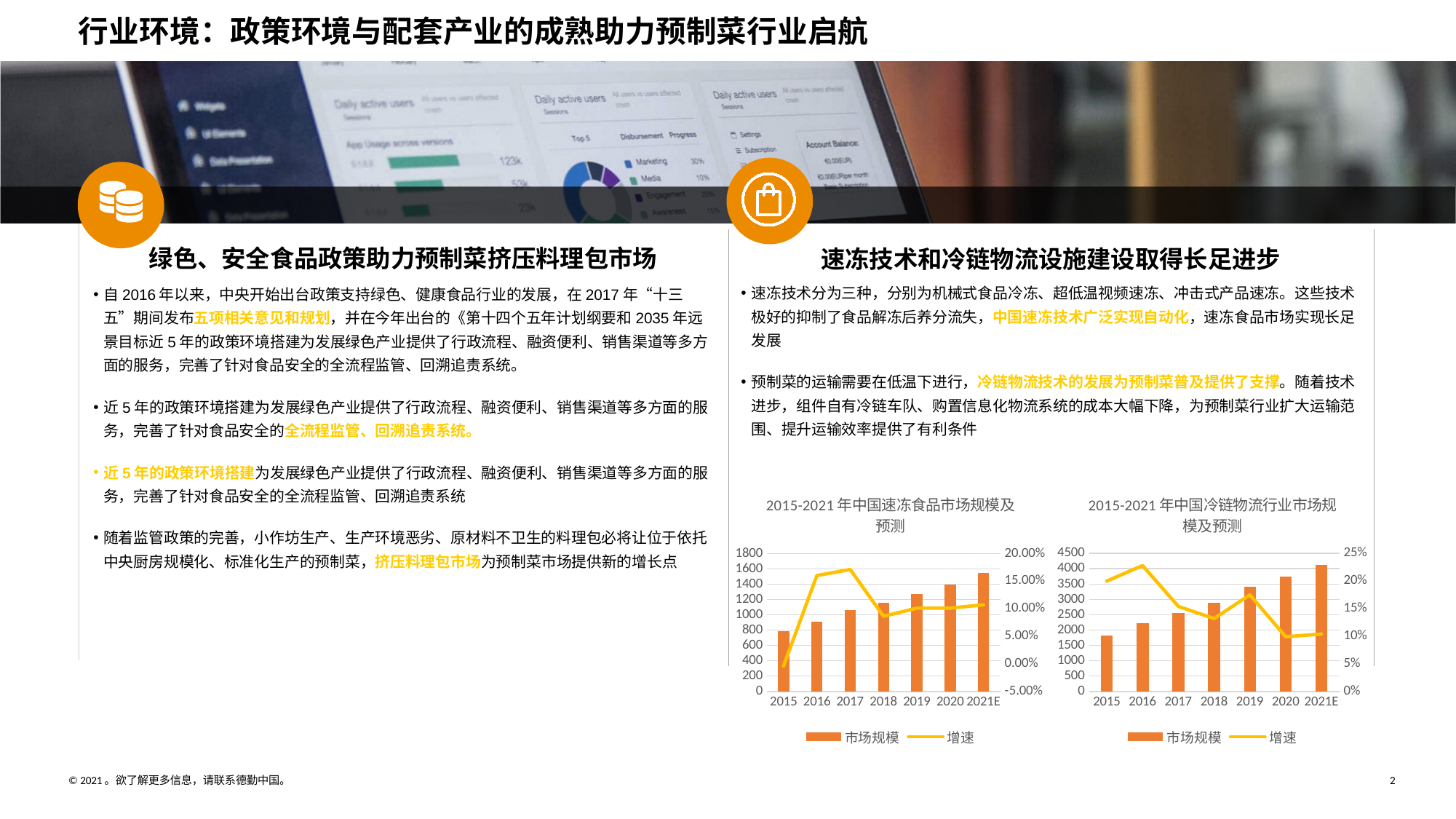

# 行业环境：政策环境与配套产业的成熟助力预制菜行业启航

绿色、安全食品政策助力预制菜挤压料理包市场
速冻技术和冷链物流设施建设取得长足进步
速冻技术分为三种，分别为机械式食品冷冻、超低温视频速冻、冲击式产品速冻。这些技术极好的抑制了食品解冻后养分流失，中国速冻技术广泛实现自动化，速冻食品市场实现长足发展
预制菜的运输需要在低温下进行，冷链物流技术的发展为预制菜普及提供了支撑。随着技术进步，组件自有冷链车队、购置信息化物流系统的成本大幅下降，为预制菜行业扩大运输范围、提升运输效率提供了有利条件
自2016年以来，中央开始出台政策支持绿色、健康食品行业的发展，在2017年“十三五”期间发布五项相关意见和规划，并在今年出台的《第十四个五年计划纲要和2035年远景目标近5年的政策环境搭建为发展绿色产业提供了行政流程、融资便利、销售渠道等多方面的服务，完善了针对食品安全的全流程监管、回溯追责系统。
近5年的政策环境搭建为发展绿色产业提供了行政流程、融资便利、销售渠道等多方面的服务，完善了针对食品安全的全流程监管、回溯追责系统。
近5年的政策环境搭建为发展绿色产业提供了行政流程、融资便利、销售渠道等多方面的服务，完善了针对食品安全的全流程监管、回溯追责系统
随着监管政策的完善，小作坊生产、生产环境恶劣、原材料不卫生的料理包必将让位于依托中央厨房规模化、标准化生产的预制菜，挤压料理包市场为预制菜市场提供新的增长点

### Chart: 2015-2021年中国冷链物流行业市场规模及预测

| Category | 市场规模 | 增速 |
|---|---|---|
| 2015 | 1800.0 | 0.2 |
| 2016 | 2210.0 | 0.228 |
| 2017 | 2550.0 | 0.154 |
| 2018 | 2886.0 | 0.132 |
| 2019 | 3391.0 | 0.175 |
| 2020 | 3729.0 | 0.099 |
| 2021E | 4117.0 | 0.104 |

### Chart: 2015-2021年中国速冻食品市场规模及预测

| Category | 市场规模 | 增速 |
|---|---|---|
| 2015 | 779.0 | -0.004 |
| 2016 | 903.5 | 0.16 |
| 2017 | 1058.0 | 0.171 |
| 2018 | 1149.0 | 0.086 |
| 2019 | 1265.0 | 0.101 |
| 2020 | 1393.0 | 0.101 |
| 2021E | 1542.1 | 0.107 |